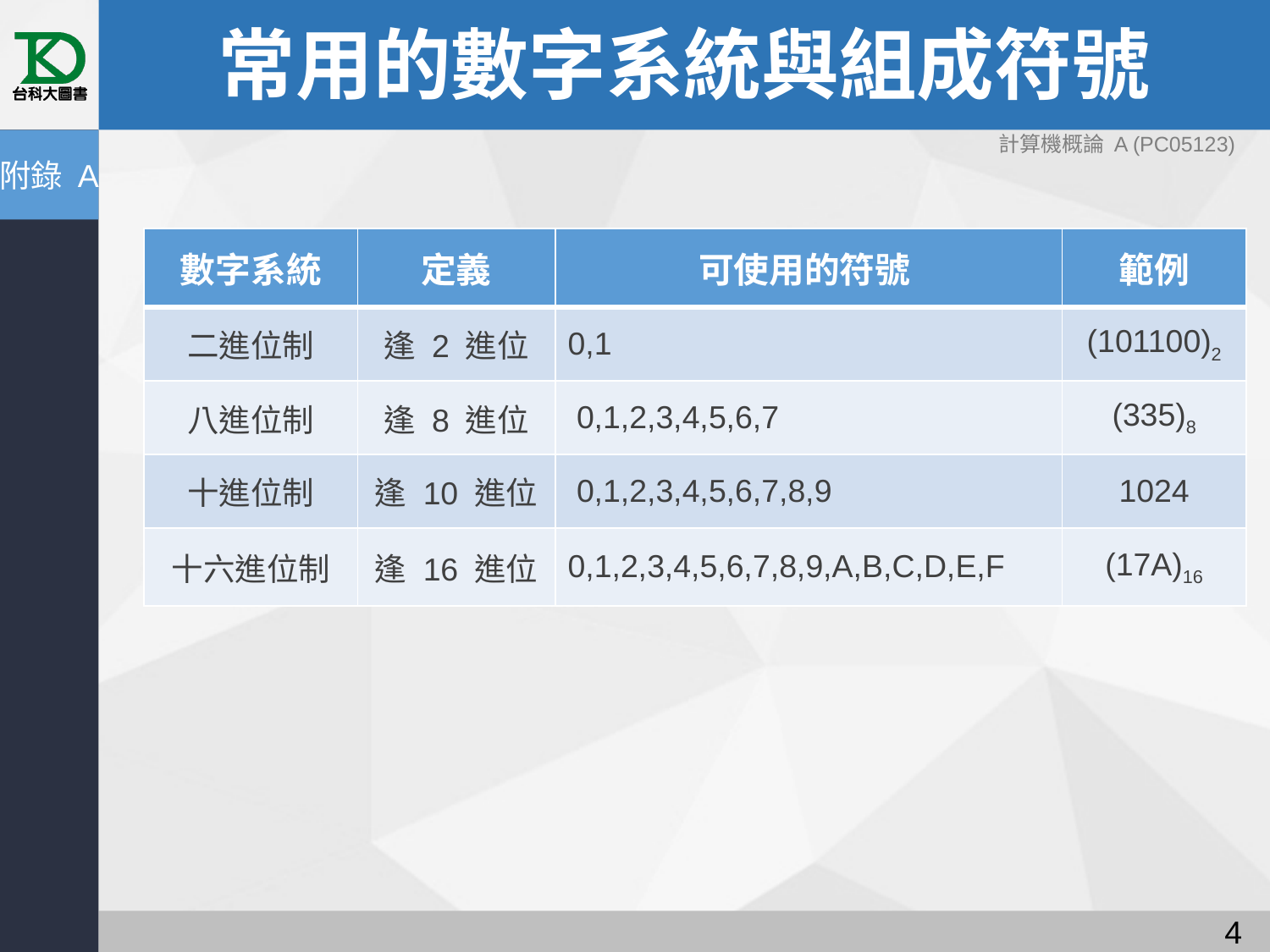

# 常用的數字系統與組成符號
計算機概論 A (PC05123)
附錄 A
| 數字系統 | 定義 | 可使用的符號 | 範例 |
| --- | --- | --- | --- |
| 二進位制 | 逢 2 進位 | 0,1 | (101100)2 |
| 八進位制 | 逢 8 進位 | 0,1,2,3,4,5,6,7 | (335)8 |
| 十進位制 | 逢 10 進位 | 0,1,2,3,4,5,6,7,8,9 | 1024 |
| 十六進位制 | 逢 16 進位 | 0,1,2,3,4,5,6,7,8,9,A,B,C,D,E,F | (17A)16 |
4